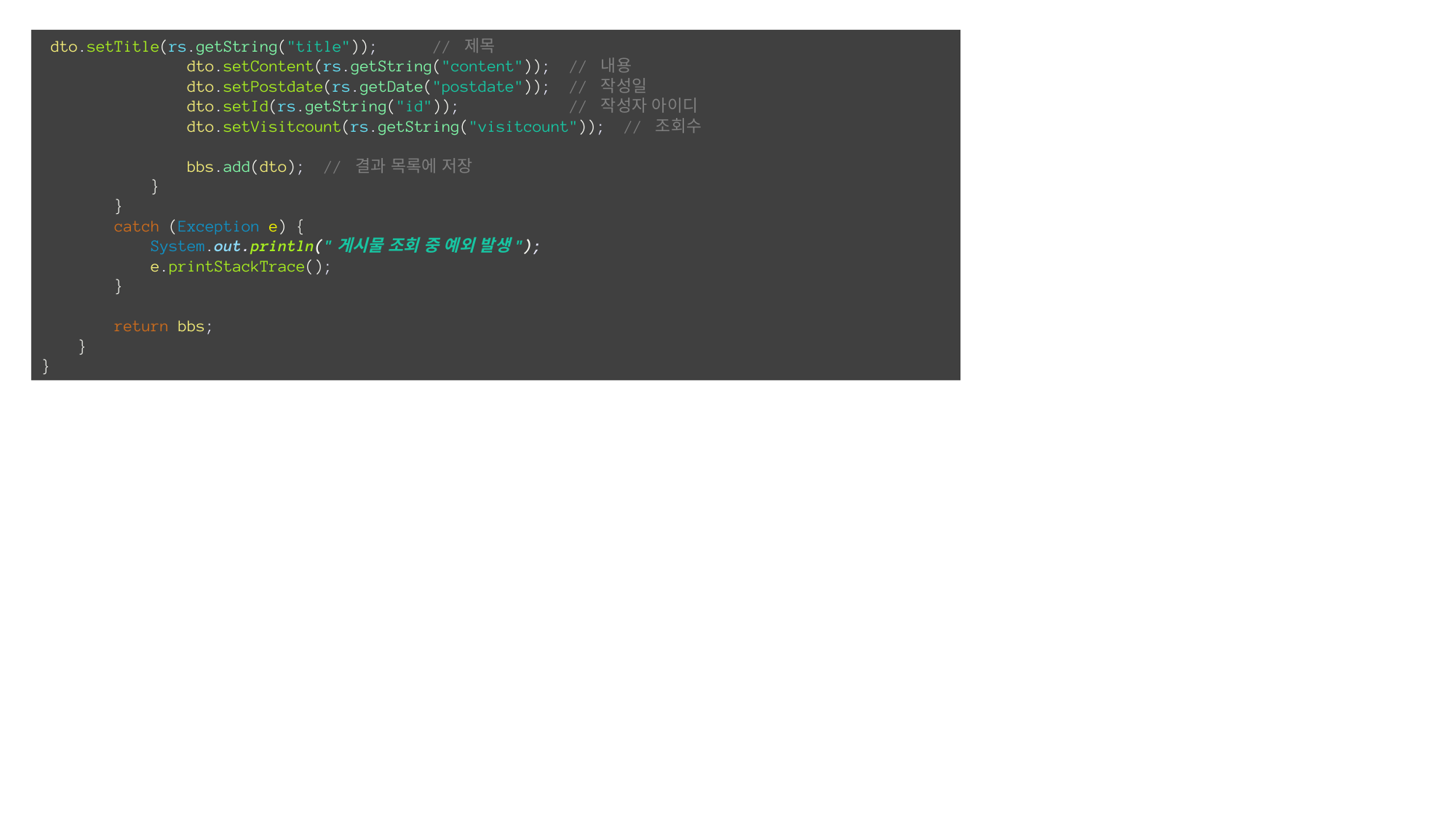

dto.setTitle(rs.getString("title"));      // 제목
                dto.setContent(rs.getString("content"));  // 내용
                dto.setPostdate(rs.getDate("postdate"));  // 작성일
                dto.setId(rs.getString("id"));            // 작성자 아이디
                dto.setVisitcount(rs.getString("visitcount"));  // 조회수

                bbs.add(dto);  // 결과 목록에 저장
            }
        }
        catch (Exception e) {
            System.out.println("게시물 조회 중 예외 발생");
            e.printStackTrace();
        }

        return bbs;
    }
}